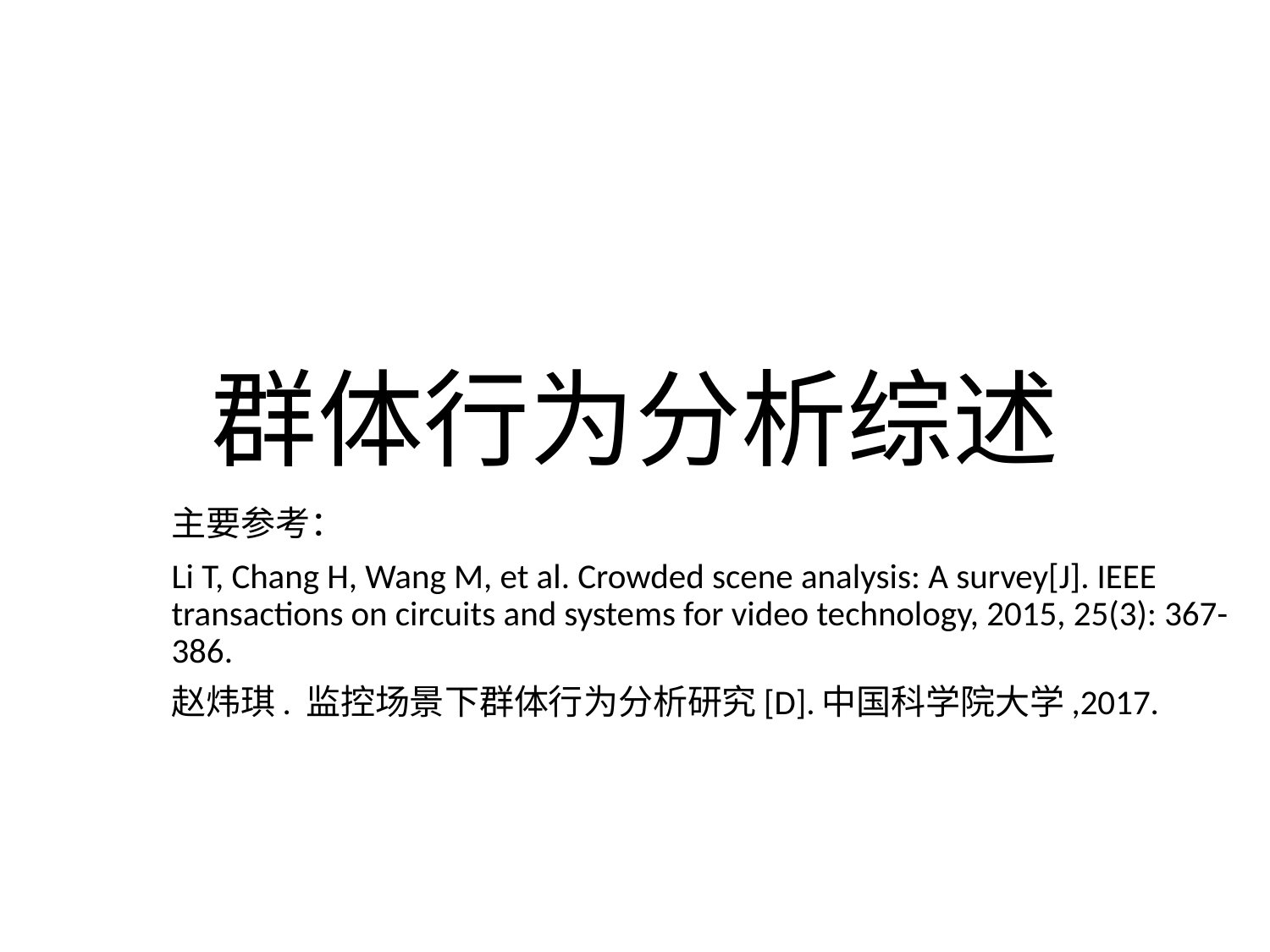

# 群体行为分析综述
主要参考：
Li T, Chang H, Wang M, et al. Crowded scene analysis: A survey[J]. IEEE transactions on circuits and systems for video technology, 2015, 25(3): 367-386.
赵炜琪. 监控场景下群体行为分析研究[D].中国科学院大学,2017.